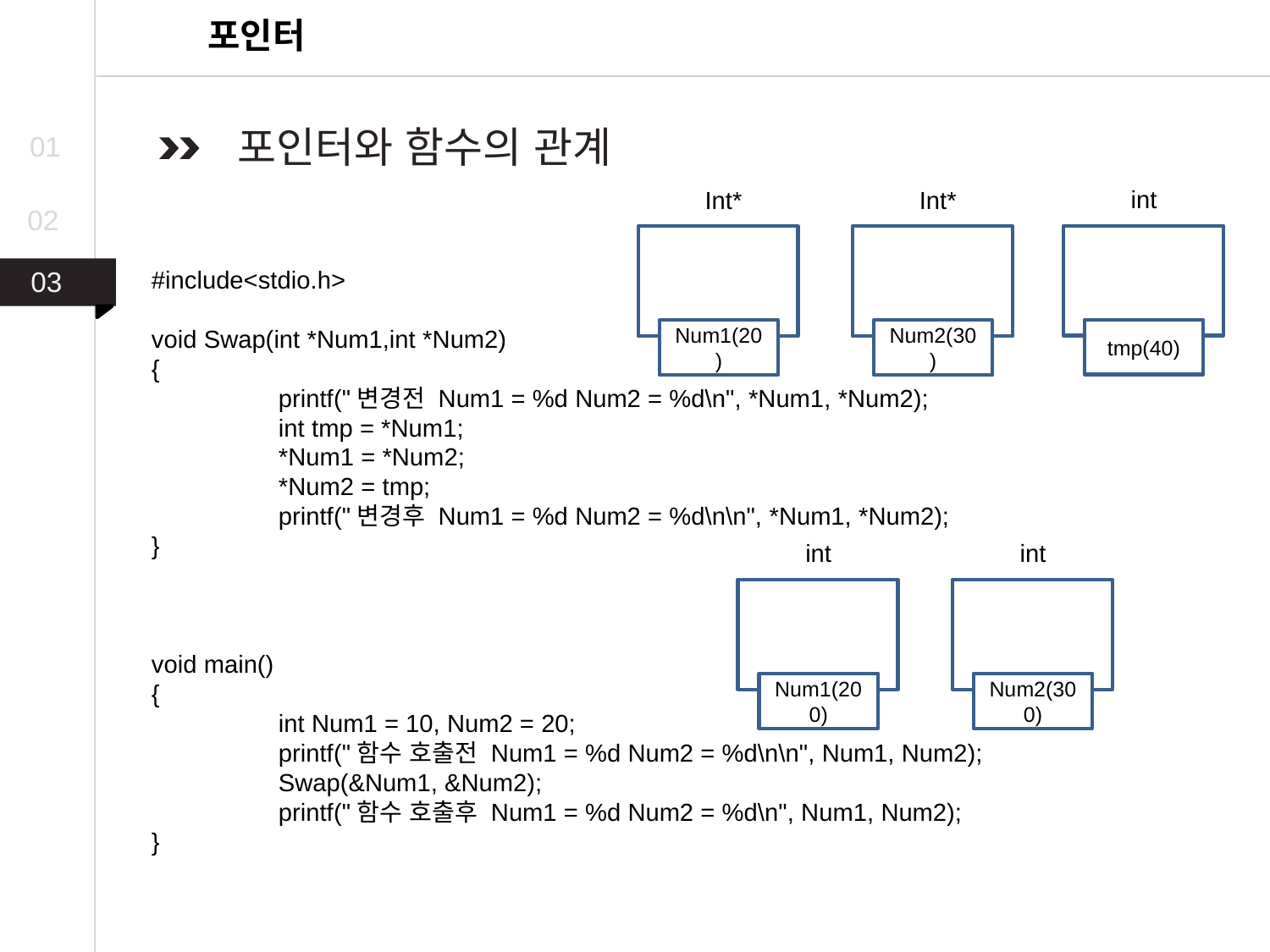

포인터
  포인터와 함수의 관계
01

int
Int*
Int*
02

03
#include<stdio.h>

void Swap(int *Num1,int *Num2)
{
	printf("변경전 Num1 = %d Num2 = %d\n", *Num1, *Num2);
	int tmp = *Num1;
	*Num1 = *Num2;
	*Num2 = tmp;
	printf("변경후 Num1 = %d Num2 = %d\n\n", *Num1, *Num2);
}

void main()
{
	int Num1 = 10, Num2 = 20;
	printf("함수 호출전 Num1 = %d Num2 = %d\n\n", Num1, Num2);
	Swap(&Num1, &Num2);
	printf("함수 호출후 Num1 = %d Num2 = %d\n", Num1, Num2);
}

03
02

tmp(40)
Num1(20)
Num2(30)
int
int

Num1(200)
Num2(300)